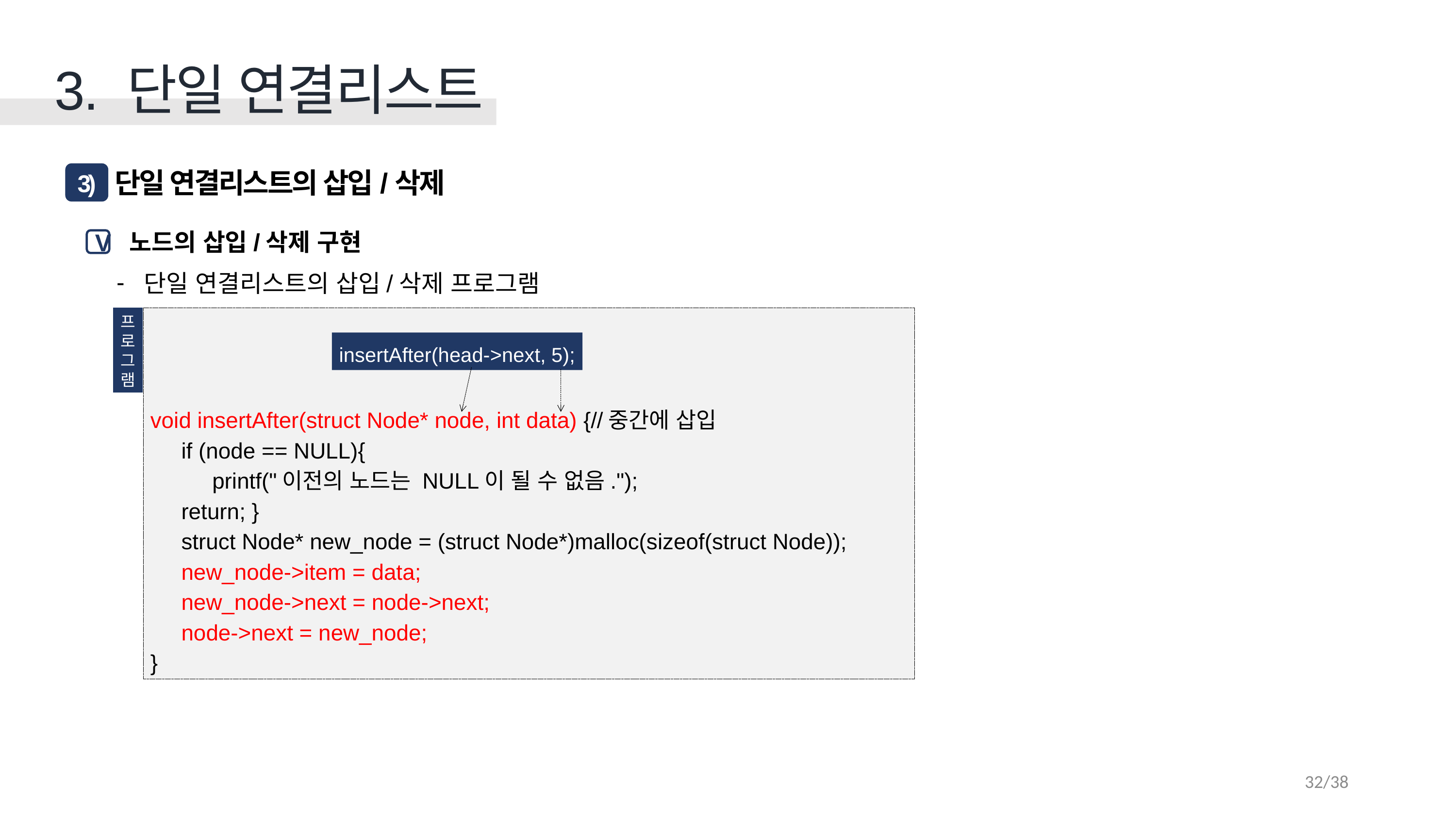

3. 단일 연결리스트

 단일 연결리스트의 삽입/삭제
3)
 노드의 삽입/삭제 구현

단일 연결리스트의 삽입/삭제 프로그램
V
프
로
그
램

void insertAfter(struct Node* node, int data) {//중간에 삽입
     if (node == NULL){
          printf("이전의 노드는 NULL이 될 수 없음.");
     return; }
     struct Node* new_node = (struct Node*)malloc(sizeof(struct Node));
     new_node->item = data;
     new_node->next = node->next;
     node->next = new_node;
}
insertAfter(head->next, 5);
32/38